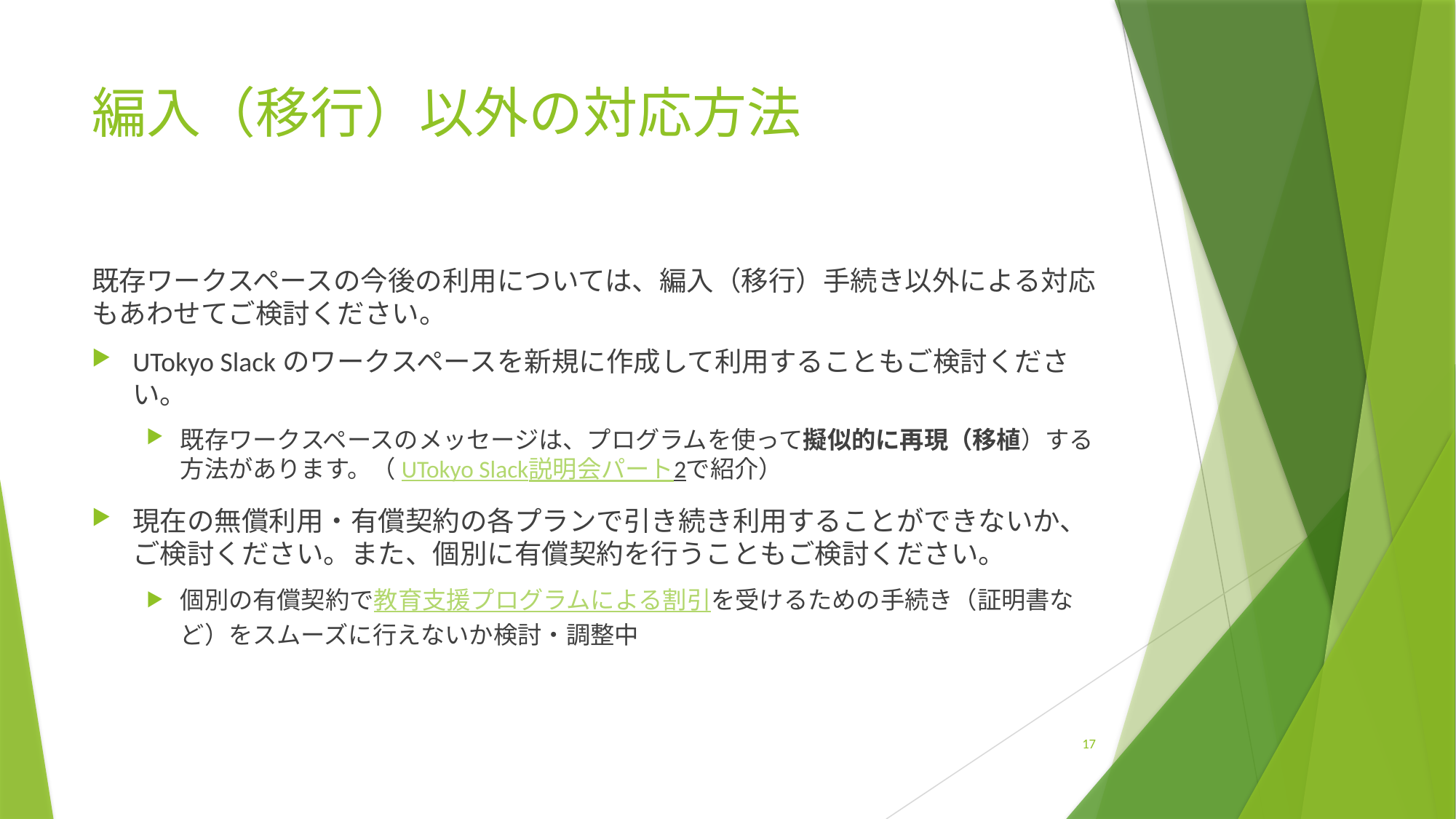

# 編入（移行）以外の対応方法
既存ワークスペースの今後の利用については、編入（移行）手続き以外による対応もあわせてご検討ください。
UTokyo Slackのワークスペースを新規に作成して利用することもご検討ください。
既存ワークスペースのメッセージは、プログラムを使って擬似的に再現（移植）する方法があります。（UTokyo Slack説明会パート2で紹介）
現在の無償利用・有償契約の各プランで引き続き利用することができないか、ご検討ください。また、個別に有償契約を行うこともご検討ください。
個別の有償契約で教育支援プログラムによる割引を受けるための手続き（証明書など）をスムーズに行えないか検討・調整中
17